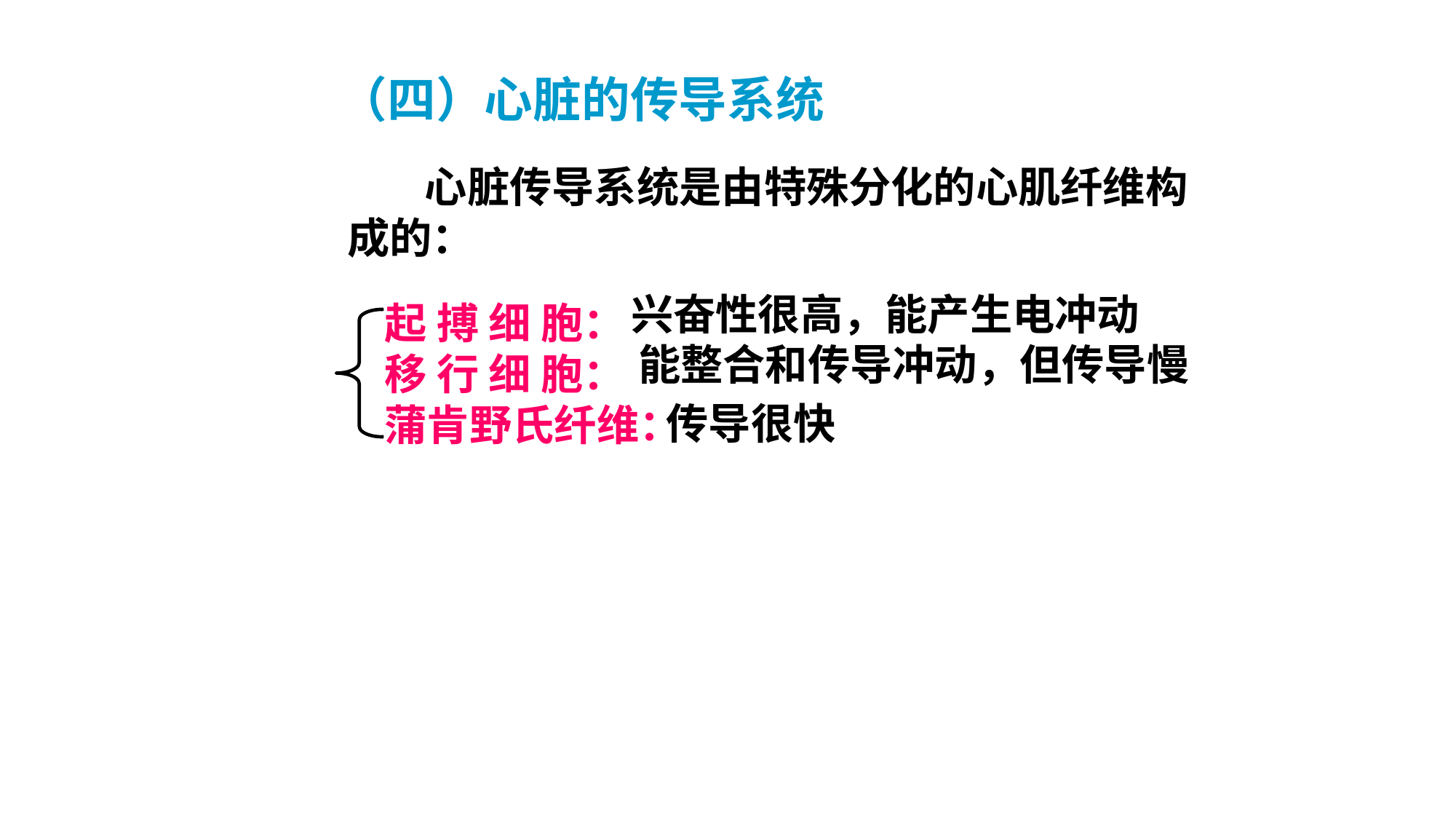

（四）心脏的传导系统
       心脏传导系统是由特殊分化的心肌纤维构成的：
兴奋性很高，能产生电冲动
起 搏 细 胞：
移 行 细 胞：
蒲肯野氏纤维：

能整合和传导冲动，但传导慢
传导很快